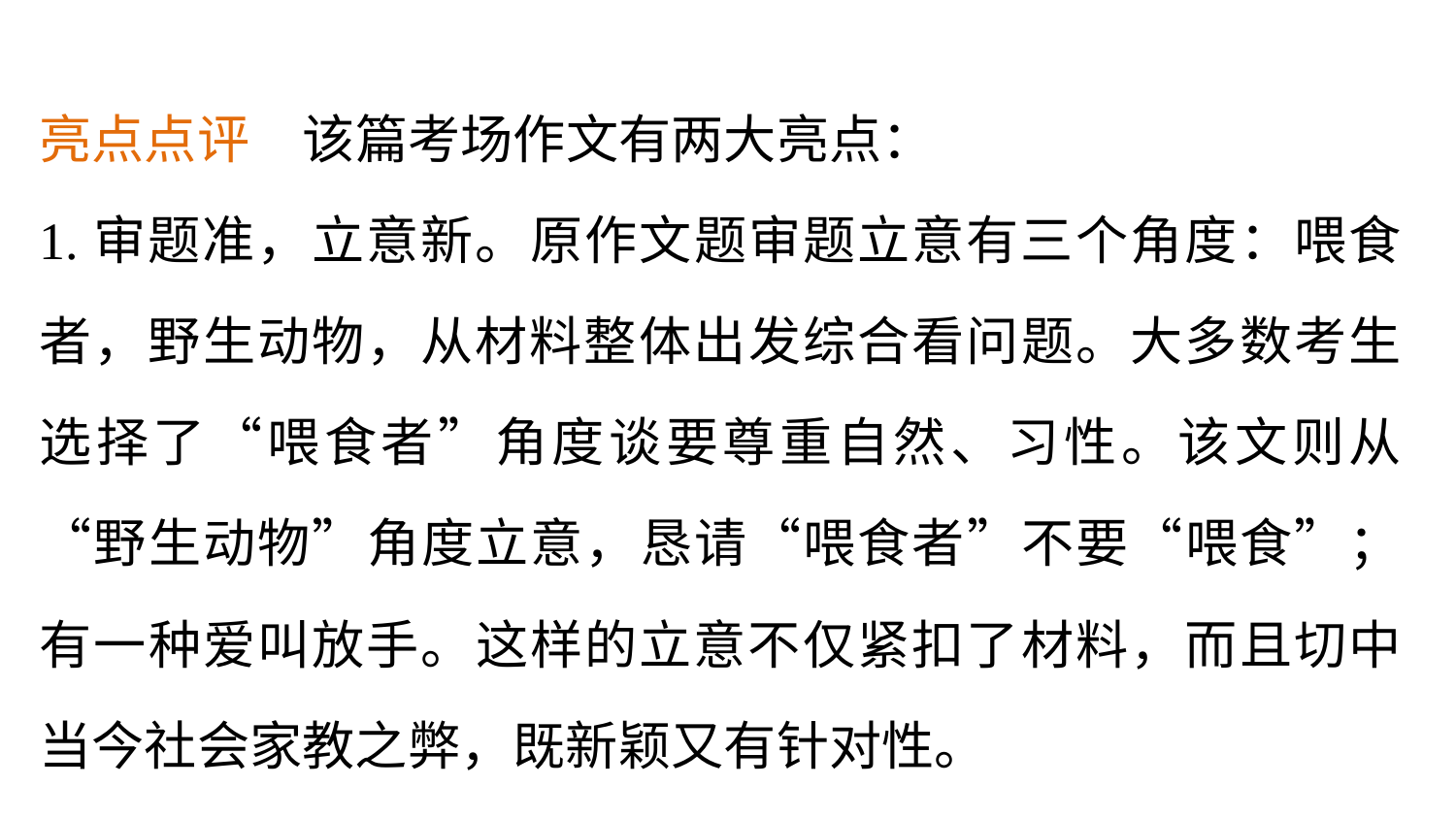

亮点点评　该篇考场作文有两大亮点：
1.审题准，立意新。原作文题审题立意有三个角度：喂食者，野生动物，从材料整体出发综合看问题。大多数考生选择了“喂食者”角度谈要尊重自然、习性。该文则从“野生动物”角度立意，恳请“喂食者”不要“喂食”；有一种爱叫放手。这样的立意不仅紧扣了材料，而且切中当今社会家教之弊，既新颖又有针对性。